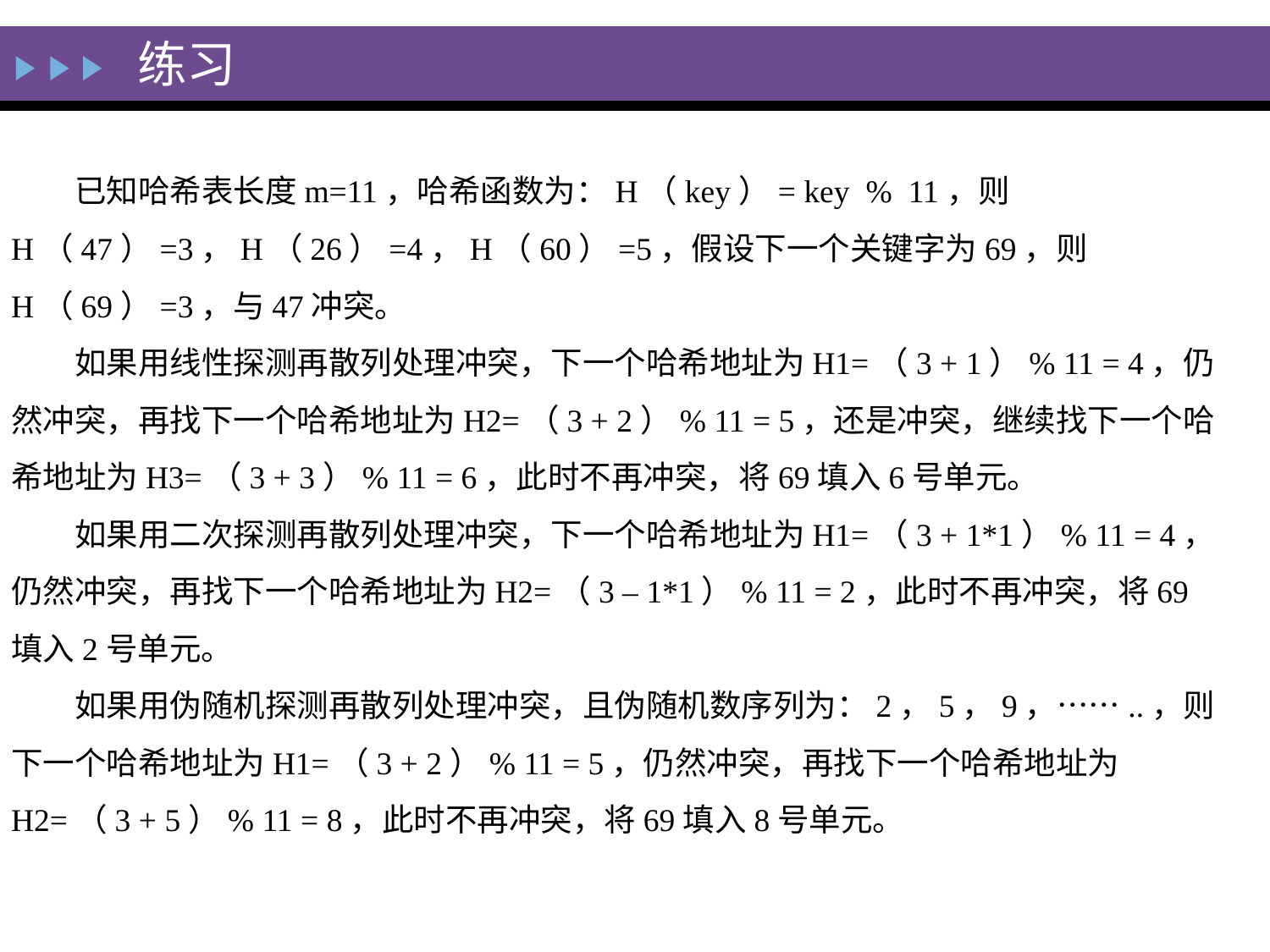

练习
已知哈希表长度m=11，哈希函数为：H（key）= key  %  11，则H（47）=3，H（26）=4，H（60）=5，假设下一个关键字为69，则H（69）=3，与47冲突。
如果用线性探测再散列处理冲突，下一个哈希地址为H1=（3 + 1）% 11 = 4，仍然冲突，再找下一个哈希地址为H2=（3 + 2）% 11 = 5，还是冲突，继续找下一个哈希地址为H3=（3 + 3）% 11 = 6，此时不再冲突，将69填入6号单元。
如果用二次探测再散列处理冲突，下一个哈希地址为H1=（3 + 1*1）% 11 = 4，仍然冲突，再找下一个哈希地址为H2=（3 – 1*1）% 11 = 2，此时不再冲突，将69填入2号单元。
如果用伪随机探测再散列处理冲突，且伪随机数序列为：2，5，9，……..，则下一个哈希地址为H1=（3 + 2）% 11 = 5，仍然冲突，再找下一个哈希地址为H2=（3 + 5）% 11 = 8，此时不再冲突，将69填入8号单元。